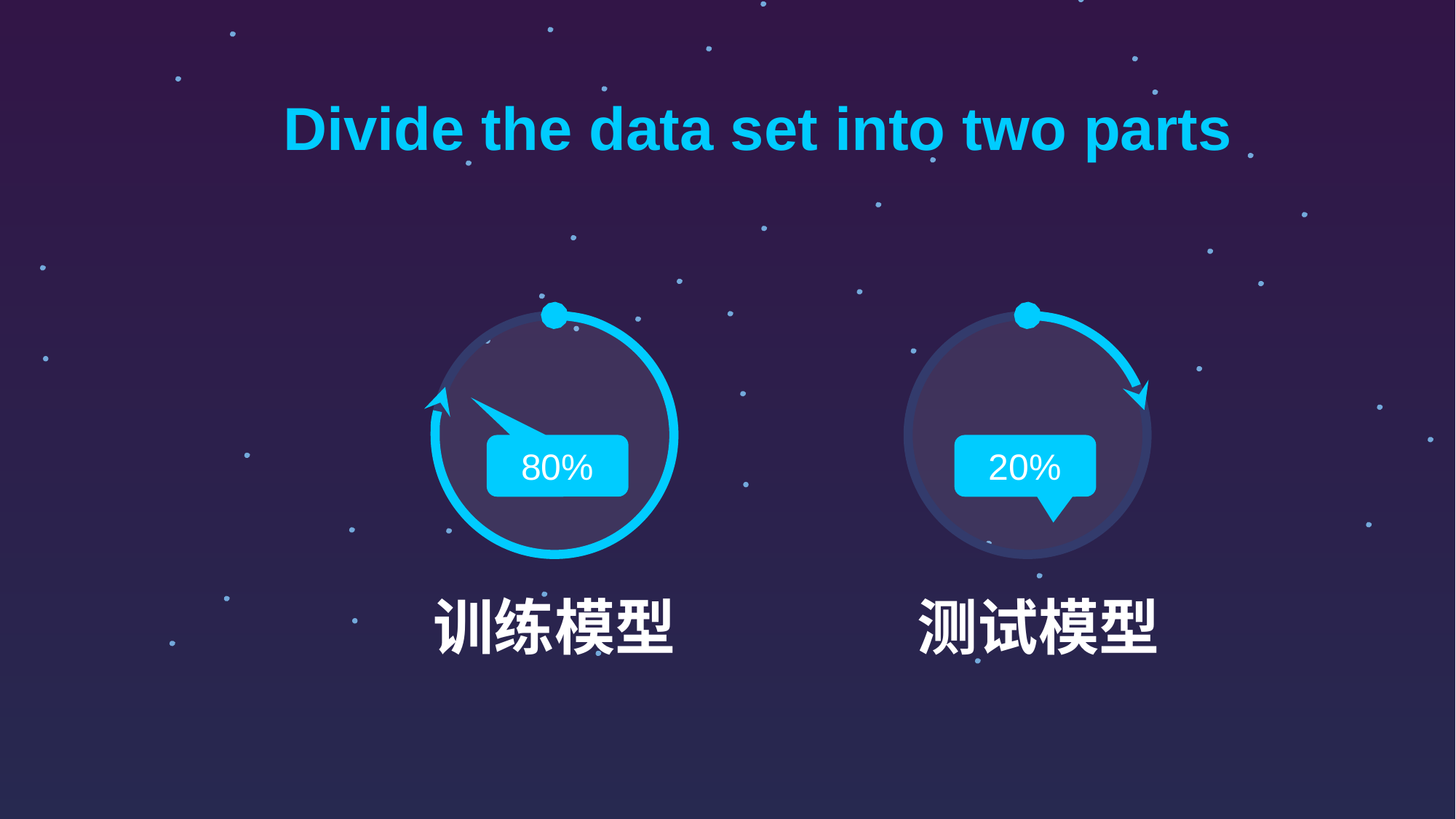

Divide the data set into two parts

80%
20%
训练模型
测试模型